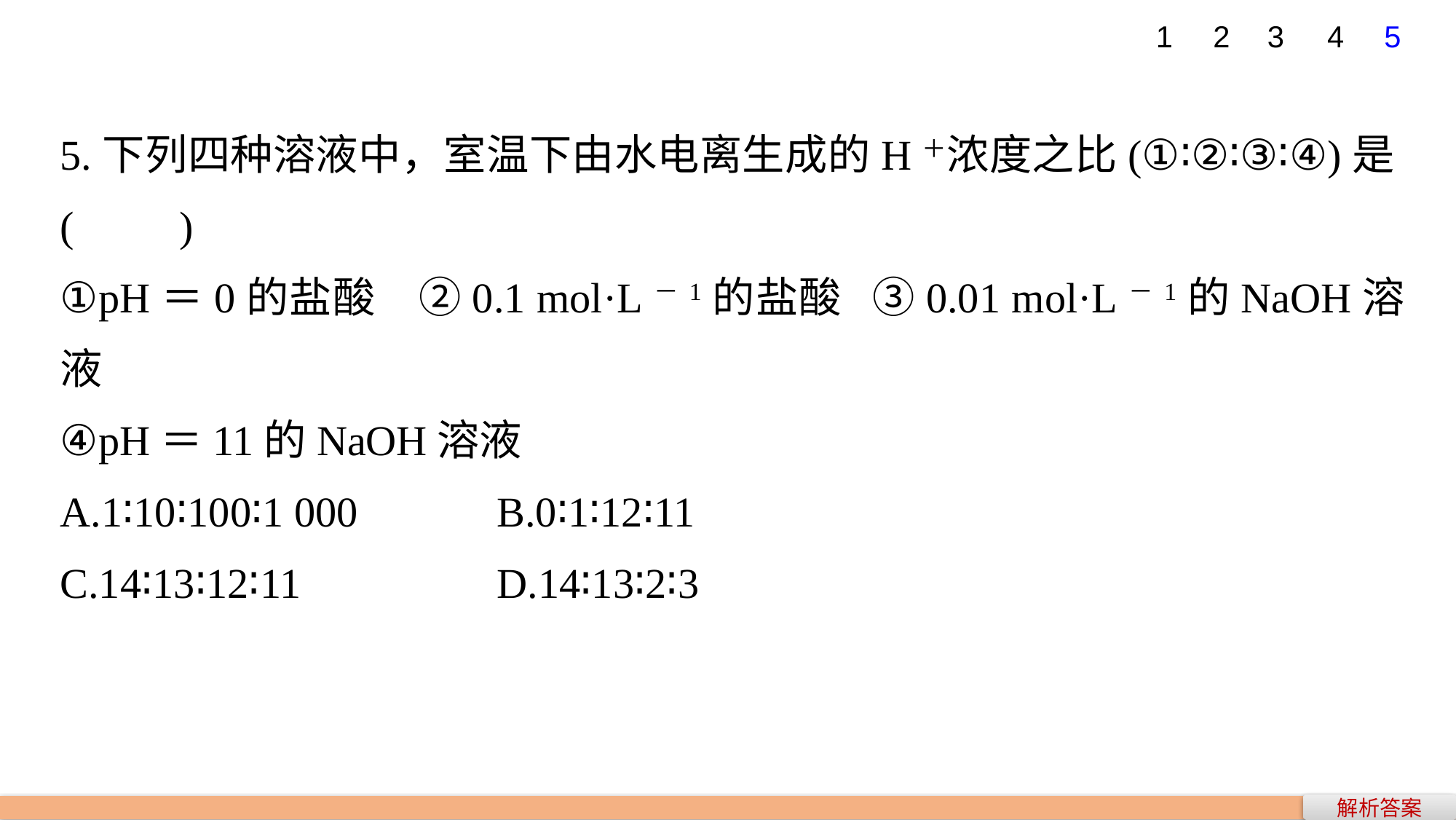

1
2
3
4
5
5.下列四种溶液中，室温下由水电离生成的H＋浓度之比(①∶②∶③∶④)是(　　)
①pH＝0的盐酸　②0.1 mol·L－1的盐酸   ③0.01 mol·L－1的NaOH溶液
④pH＝11的NaOH溶液
A.1∶10∶100∶1 000  		B.0∶1∶12∶11
C.14∶13∶12∶11  		D.14∶13∶2∶3
解析答案